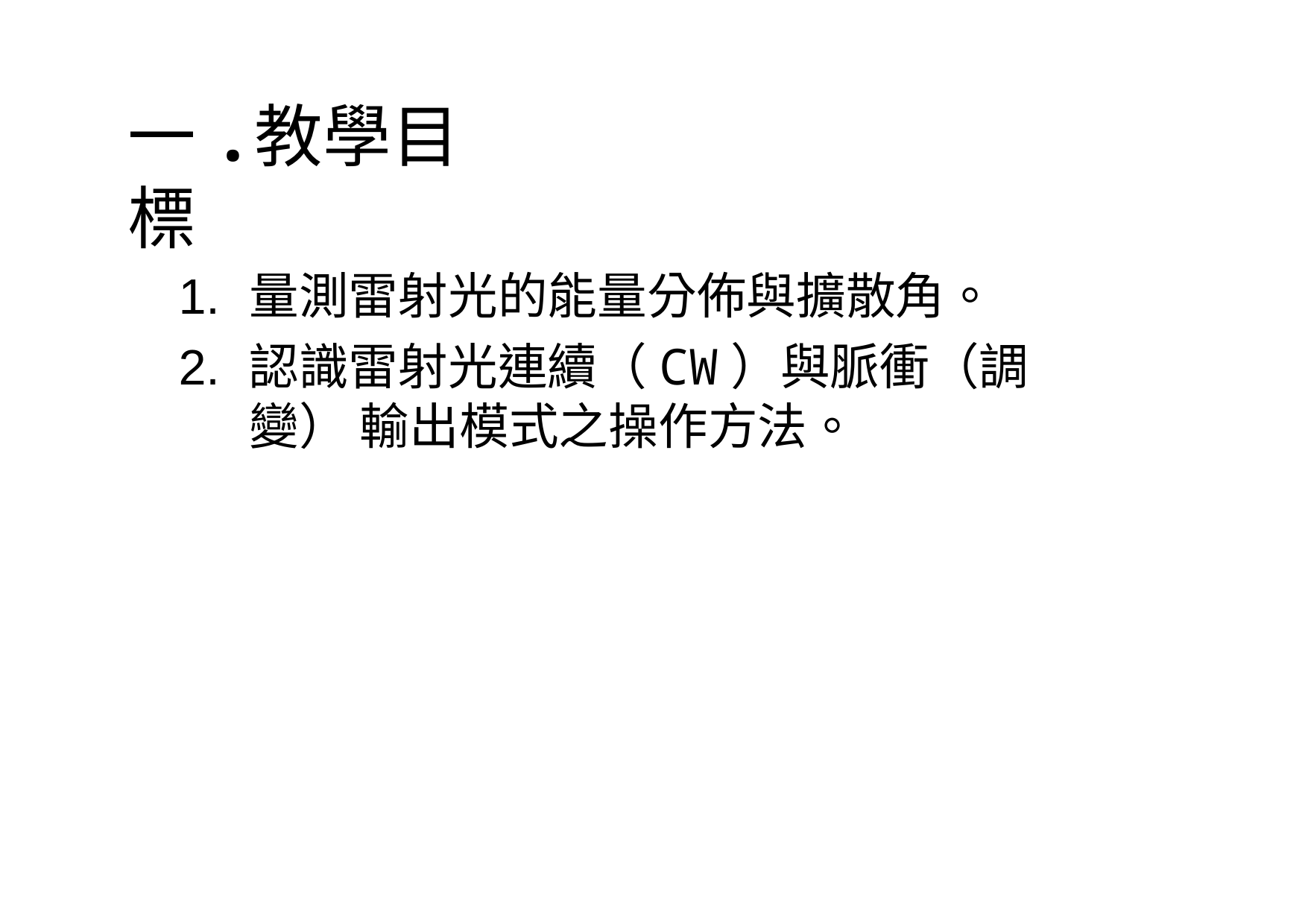

# 一.	教學目標
量測雷射光的能量分佈與擴散角。
認識雷射光連續（CW）與脈衝（調變） 輸出模式之操作方法。